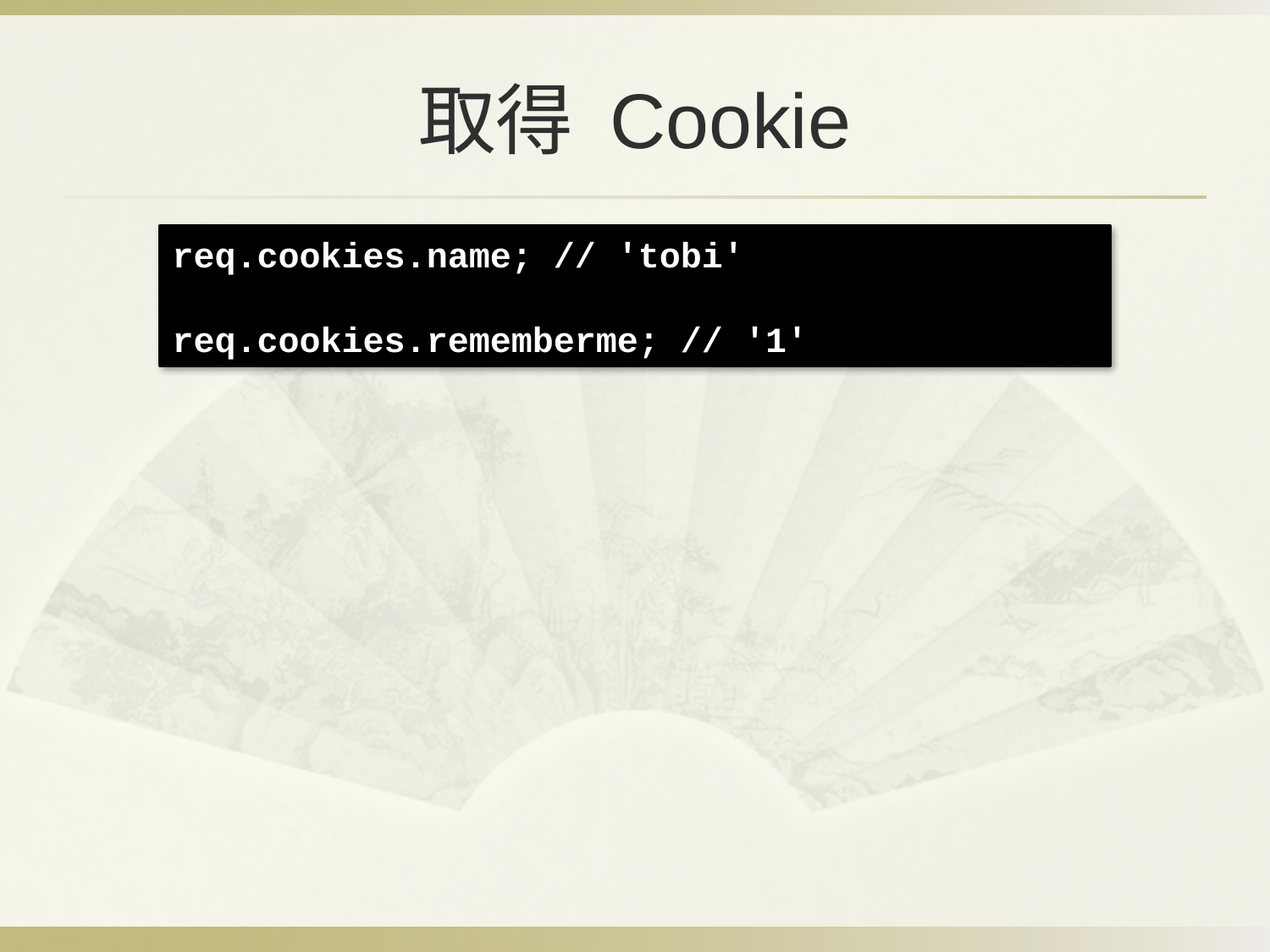

# 取得 Cookie
req.cookies.name; // 'tobi'

req.cookies.rememberme; // '1'